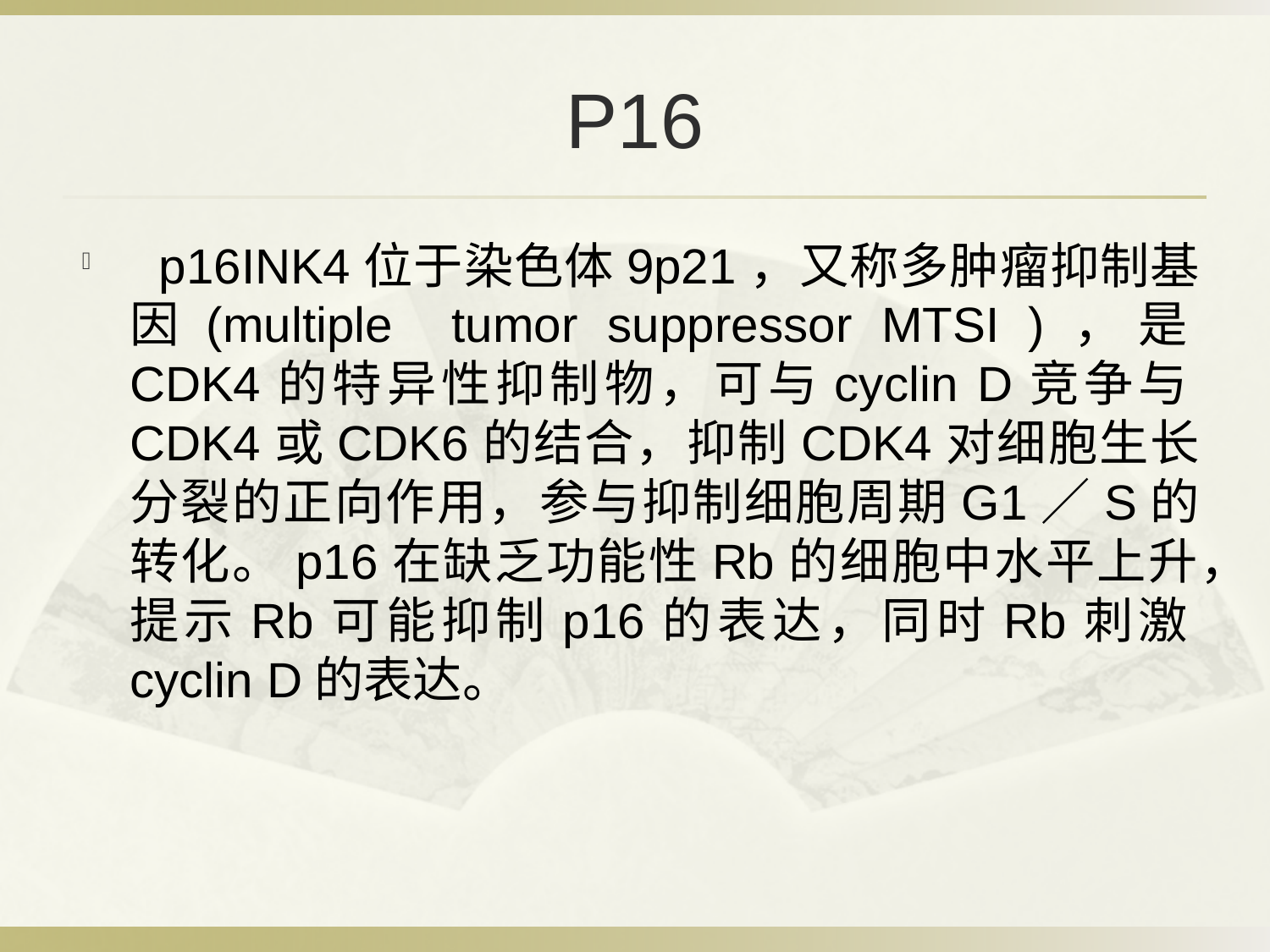

# P16
  p16INK4位于染色体9p21，又称多肿瘤抑制基因(multiple  tumor suppressor MTSI )，是CDK4的特异性抑制物，可与cyclin D竞争与CDK4或CDK6的结合，抑制CDK4对细胞生长分裂的正向作用，参与抑制细胞周期G1／S的转化。p16在缺乏功能性Rb的细胞中水平上升，提示Rb可能抑制p16的表达，同时Rb刺激cyclin D的表达。